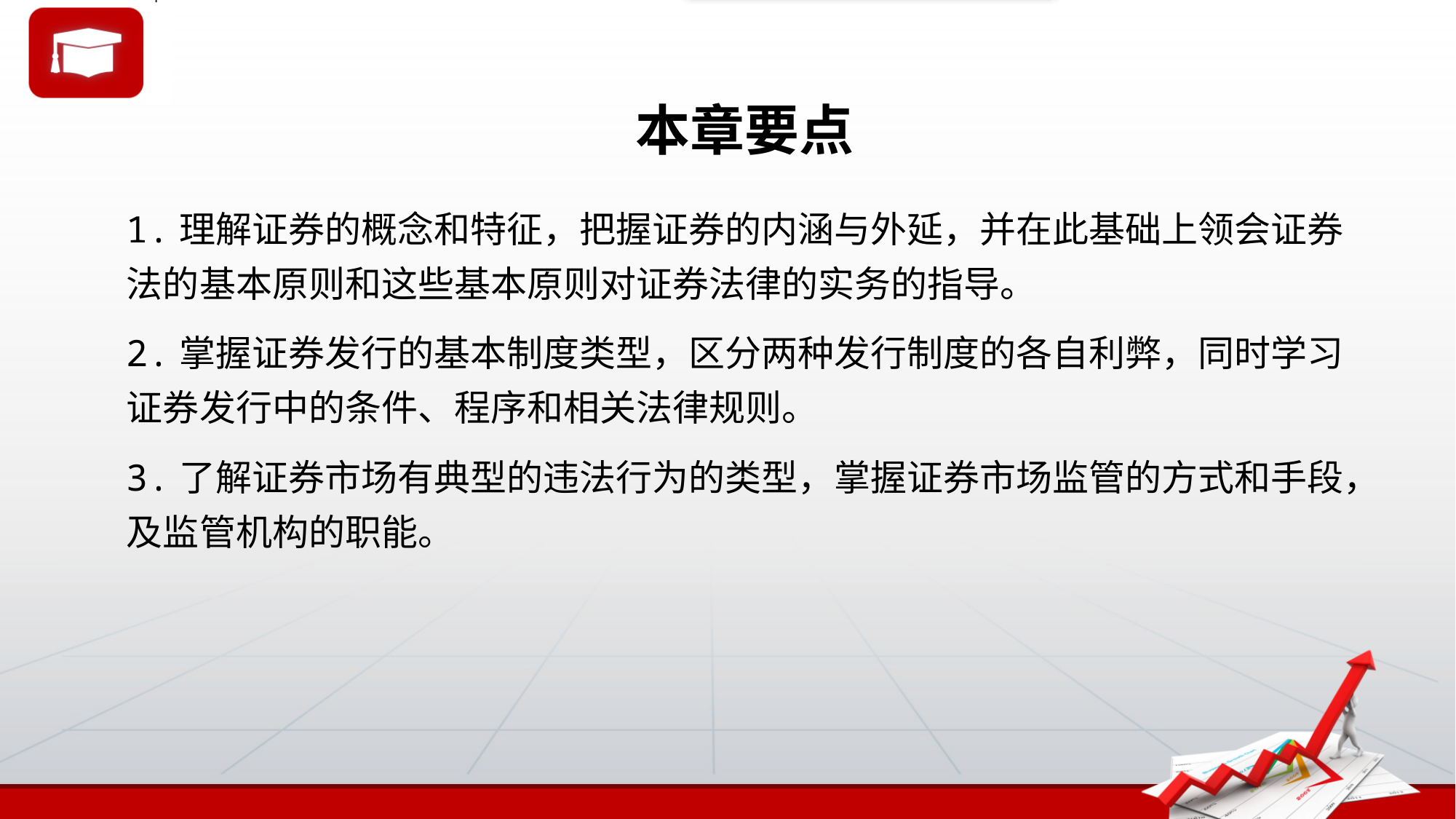

# 本章要点
1.理解证券的概念和特征，把握证券的内涵与外延，并在此基础上领会证券法的基本原则和这些基本原则对证券法律的实务的指导。
2.掌握证券发行的基本制度类型，区分两种发行制度的各自利弊，同时学习证券发行中的条件、程序和相关法律规则。
3.了解证券市场有典型的违法行为的类型，掌握证券市场监管的方式和手段，及监管机构的职能。